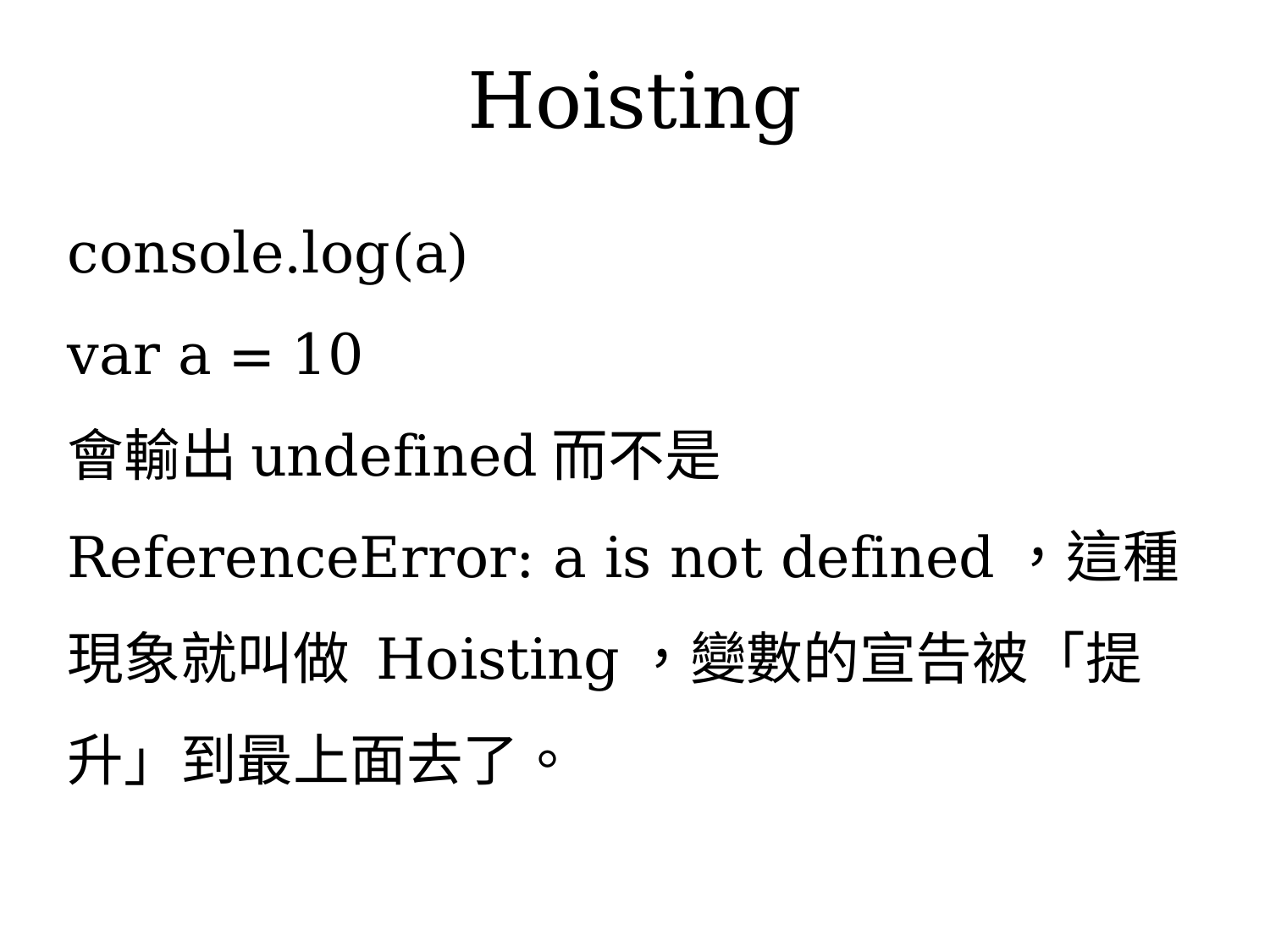

# Hoisting
console.log(a)
var a = 10
會輸出undefined而不是ReferenceError: a is not defined，這種現象就叫做 Hoisting，變數的宣告被「提升」到最上面去了。